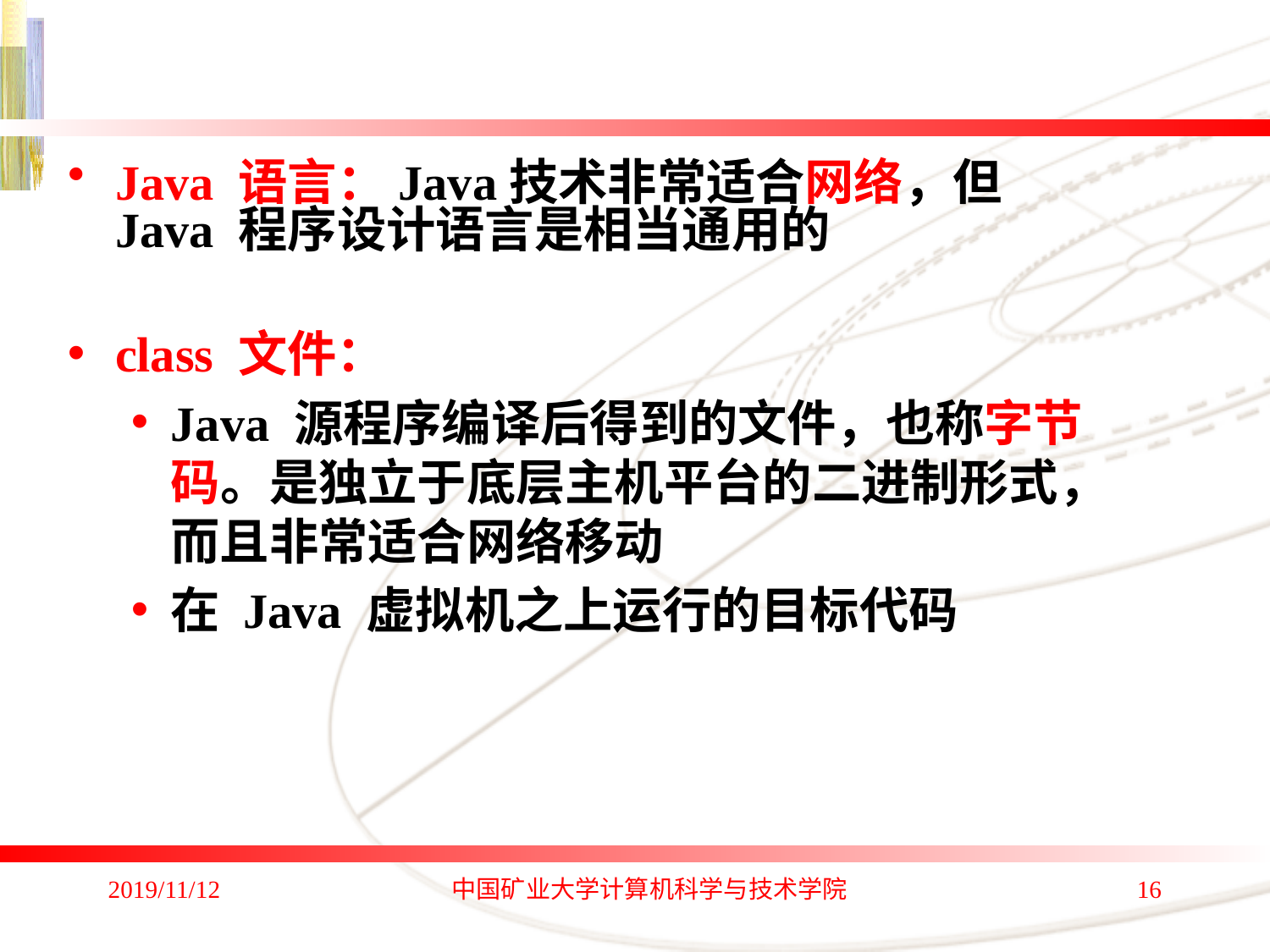

Java 语言：Java技术非常适合网络，但 Java 程序设计语言是相当通用的

class 文件：
Java 源程序编译后得到的文件，也称字节码。是独立于底层主机平台的二进制形式，而且非常适合网络移动
在 Java 虚拟机之上运行的目标代码
2019/11/12
中国矿业大学计算机科学与技术学院
16